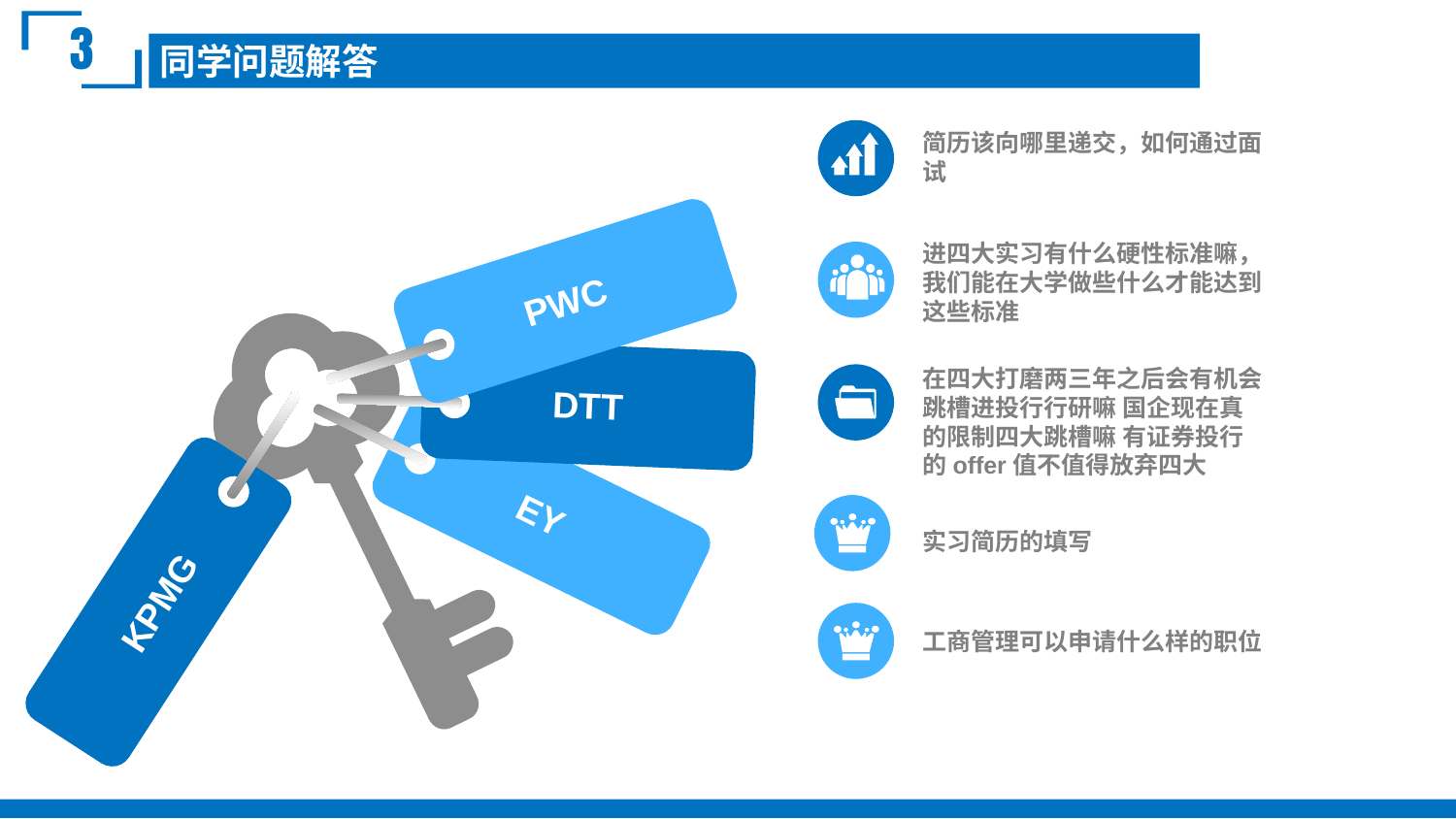

3
同学问题解答

简历该向哪里递交，如何通过面试

进四大实习有什么硬性标准嘛，我们能在大学做些什么才能达到这些标准

PWC

DTT

在四大打磨两三年之后会有机会跳槽进投行行研嘛 国企现在真的限制四大跳槽嘛 有证券投行的offer值不值得放弃四大

EY

实习简历的填写

KPMG

工商管理可以申请什么样的职位